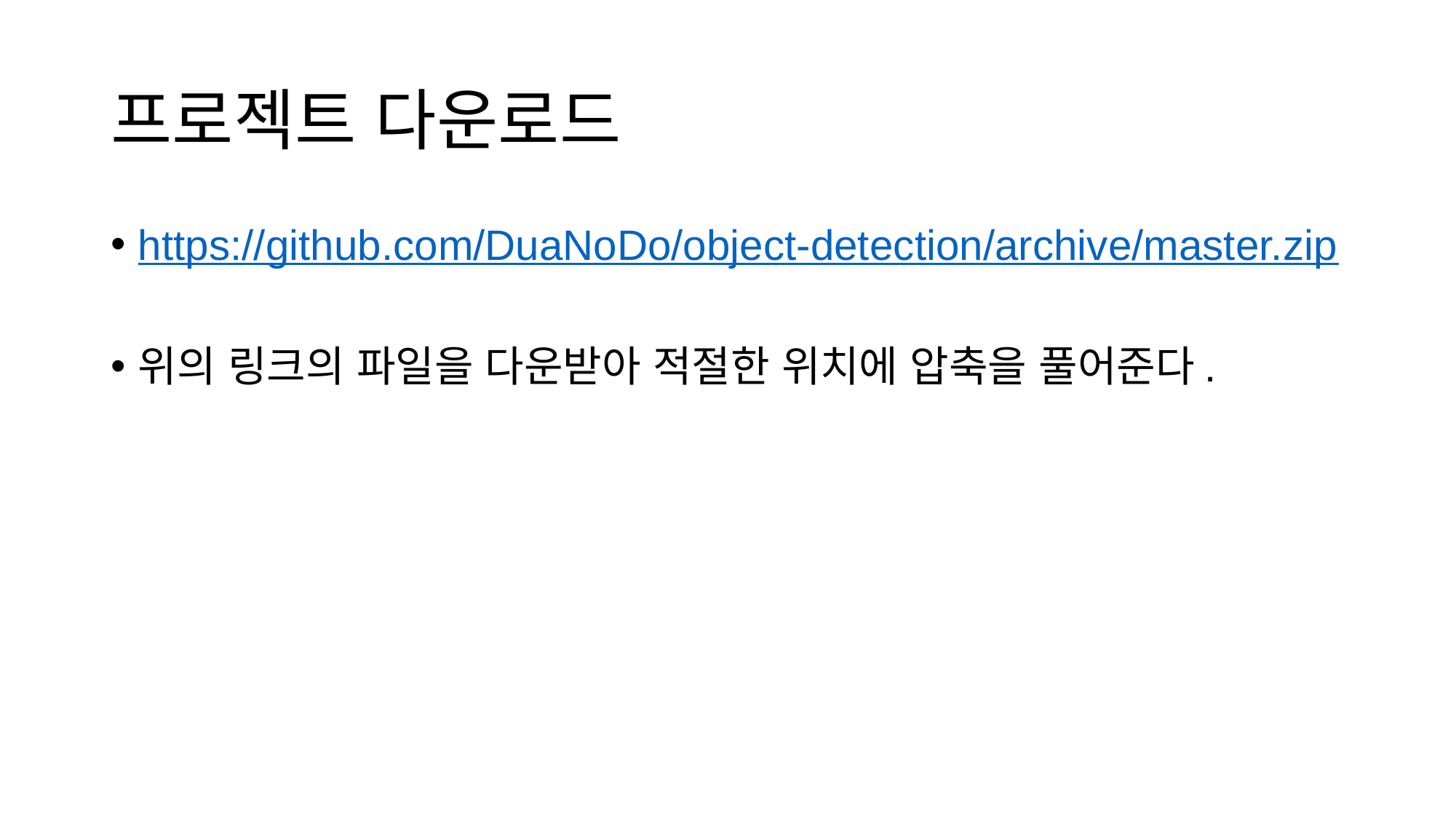

# 프로젝트 다운로드
https://github.com/DuaNoDo/object-detection/archive/master.zip

위의 링크의 파일을 다운받아 적절한 위치에 압축을 풀어준다.